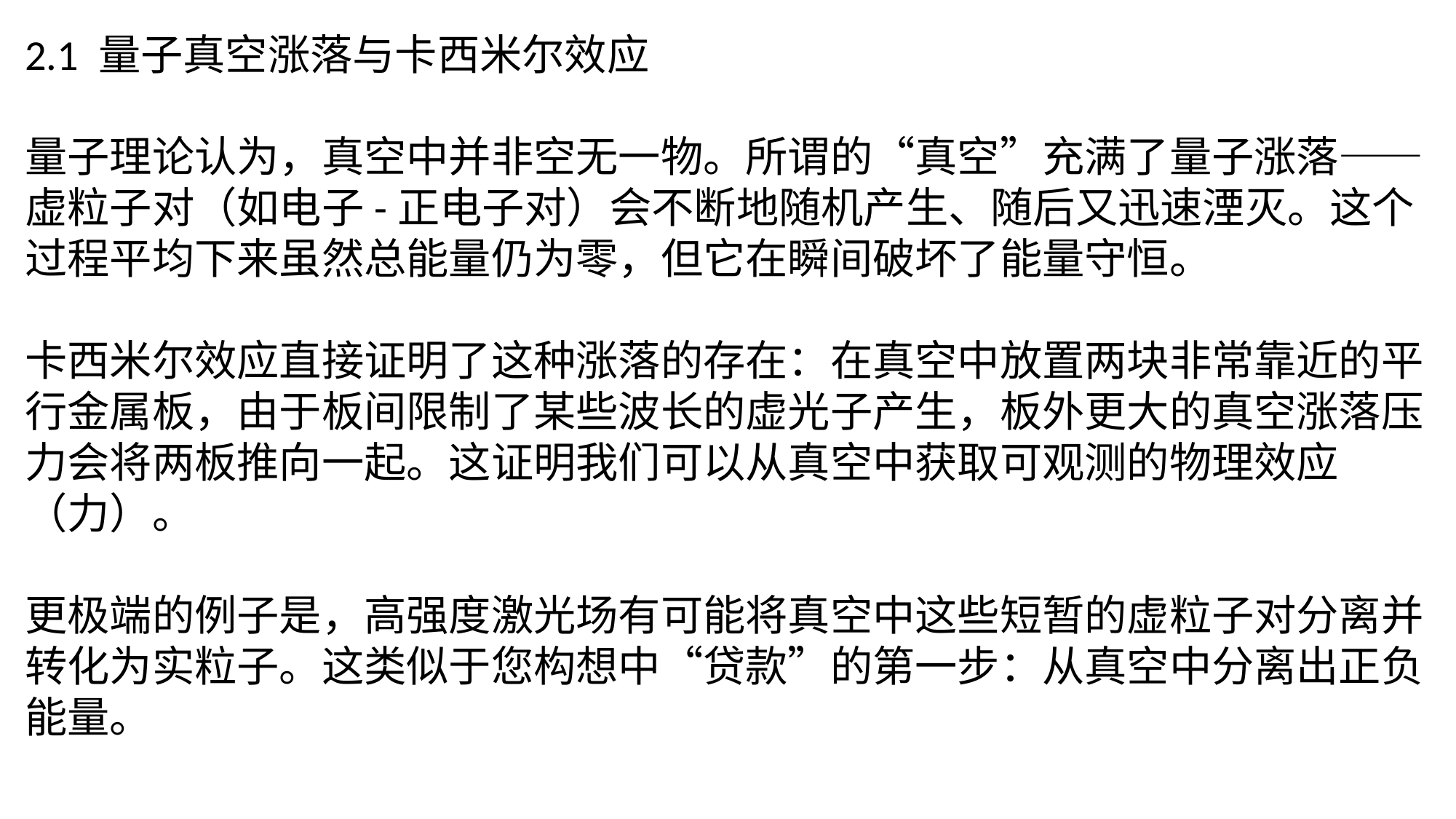

2.1 量子真空涨落与卡西米尔效应

量子理论认为，真空中并非空无一物。所谓的“真空”充满了量子涨落——虚粒子对（如电子-正电子对）会不断地随机产生、随后又迅速湮灭。这个过程平均下来虽然总能量仍为零，但它在瞬间破坏了能量守恒。

卡西米尔效应直接证明了这种涨落的存在：在真空中放置两块非常靠近的平行金属板，由于板间限制了某些波长的虚光子产生，板外更大的真空涨落压力会将两板推向一起。这证明我们可以从真空中获取可观测的物理效应（力）。

更极端的例子是，高强度激光场有可能将真空中这些短暂的虚粒子对分离并转化为实粒子。这类似于您构想中“贷款”的第一步：从真空中分离出正负能量。
#